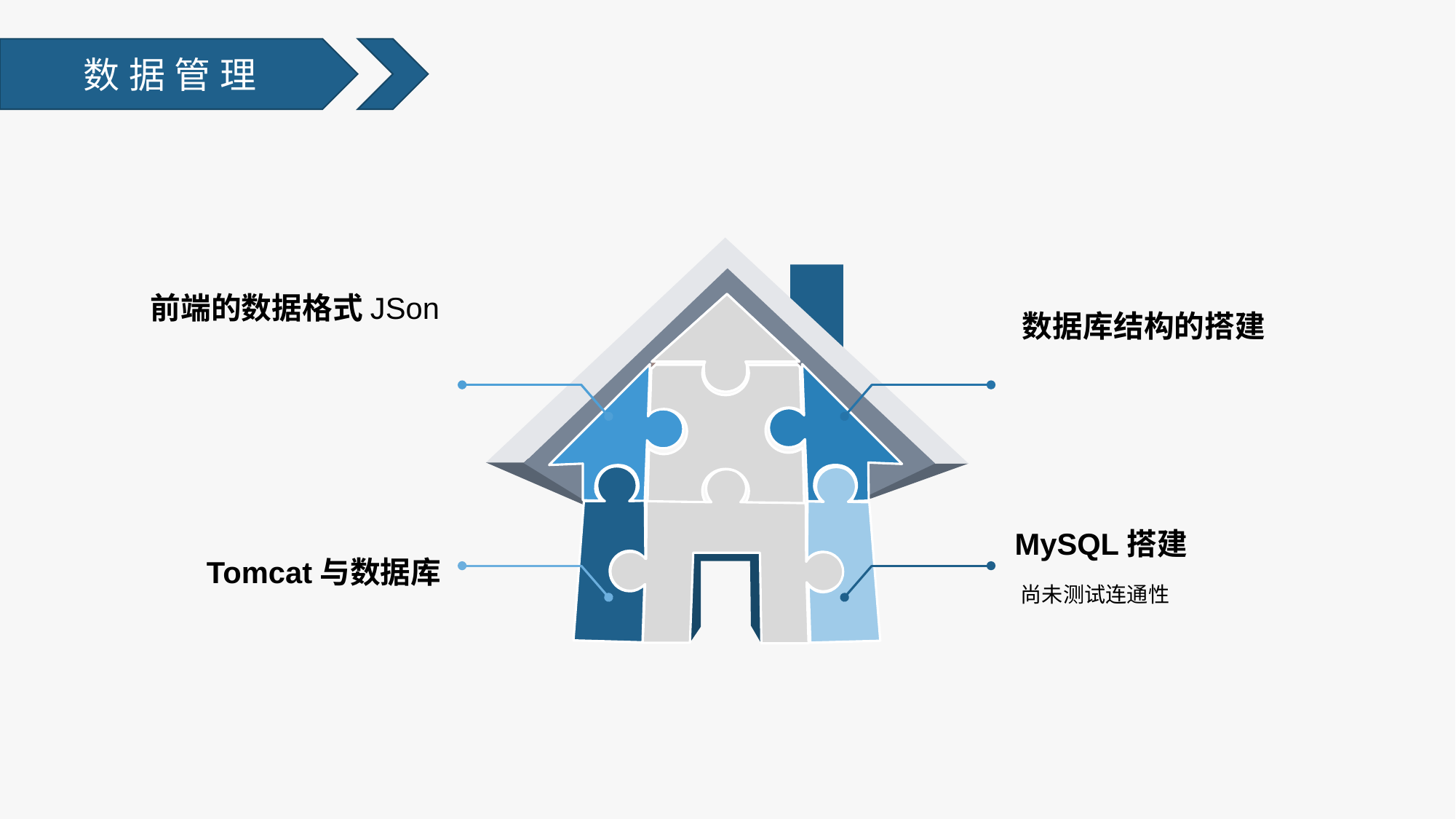

数据管理

前端的数据格式JSon

数据库结构的搭建

MySQL搭建
尚未测试连通性
Tomcat与数据库